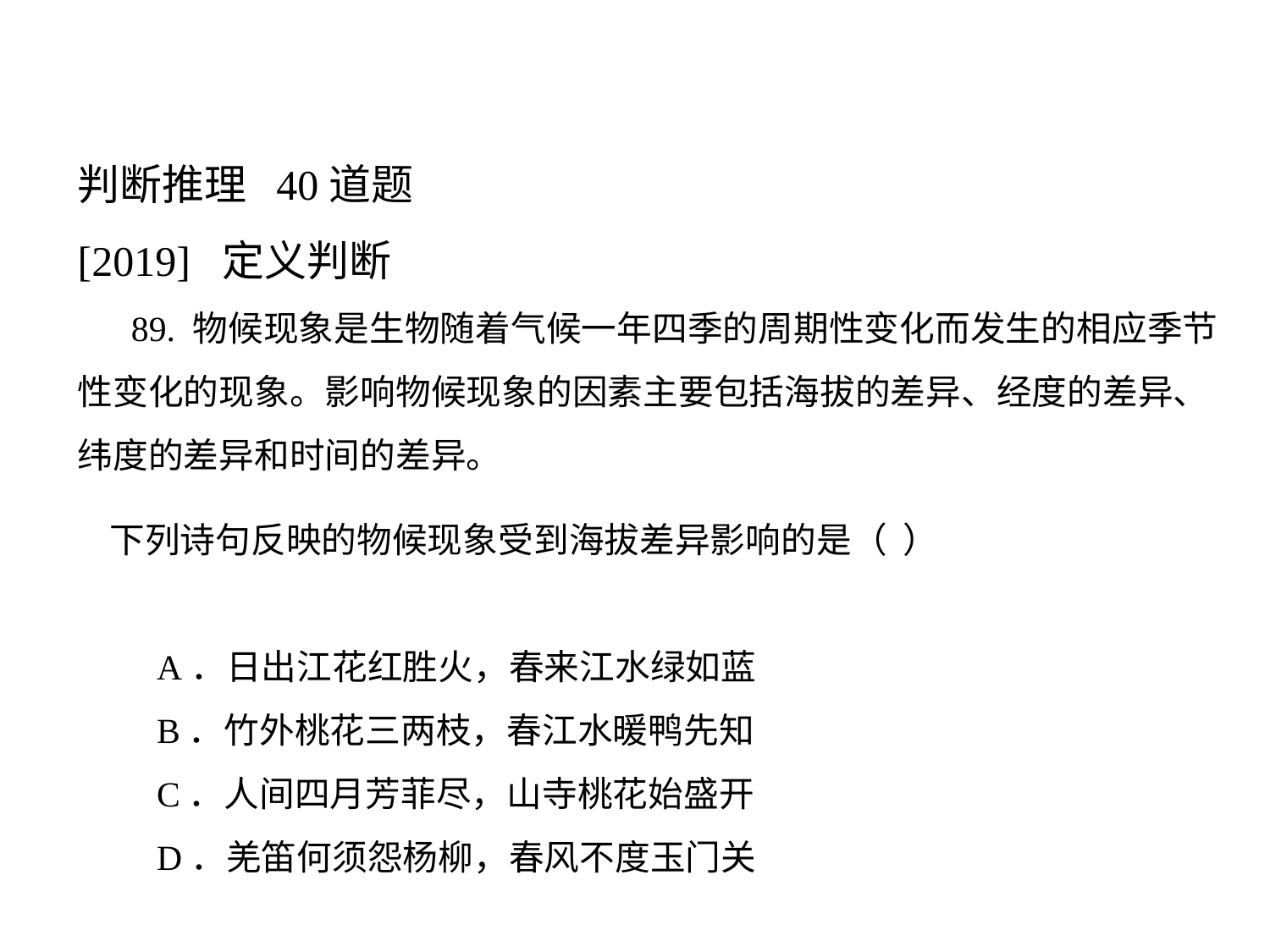

判断推理  40道题
[2019]  定义判断
      89. 物候现象是生物随着气候一年四季的周期性变化而发生的相应季节性变化的现象。影响物候现象的因素主要包括海拔的差异、经度的差异、纬度的差异和时间的差异。
   下列诗句反映的物候现象受到海拔差异影响的是（  ）
　　A．日出江花红胜火，春来江水绿如蓝
　　B．竹外桃花三两枝，春江水暖鸭先知
　　C．人间四月芳菲尽，山寺桃花始盛开
　　D．羌笛何须怨杨柳，春风不度玉门关